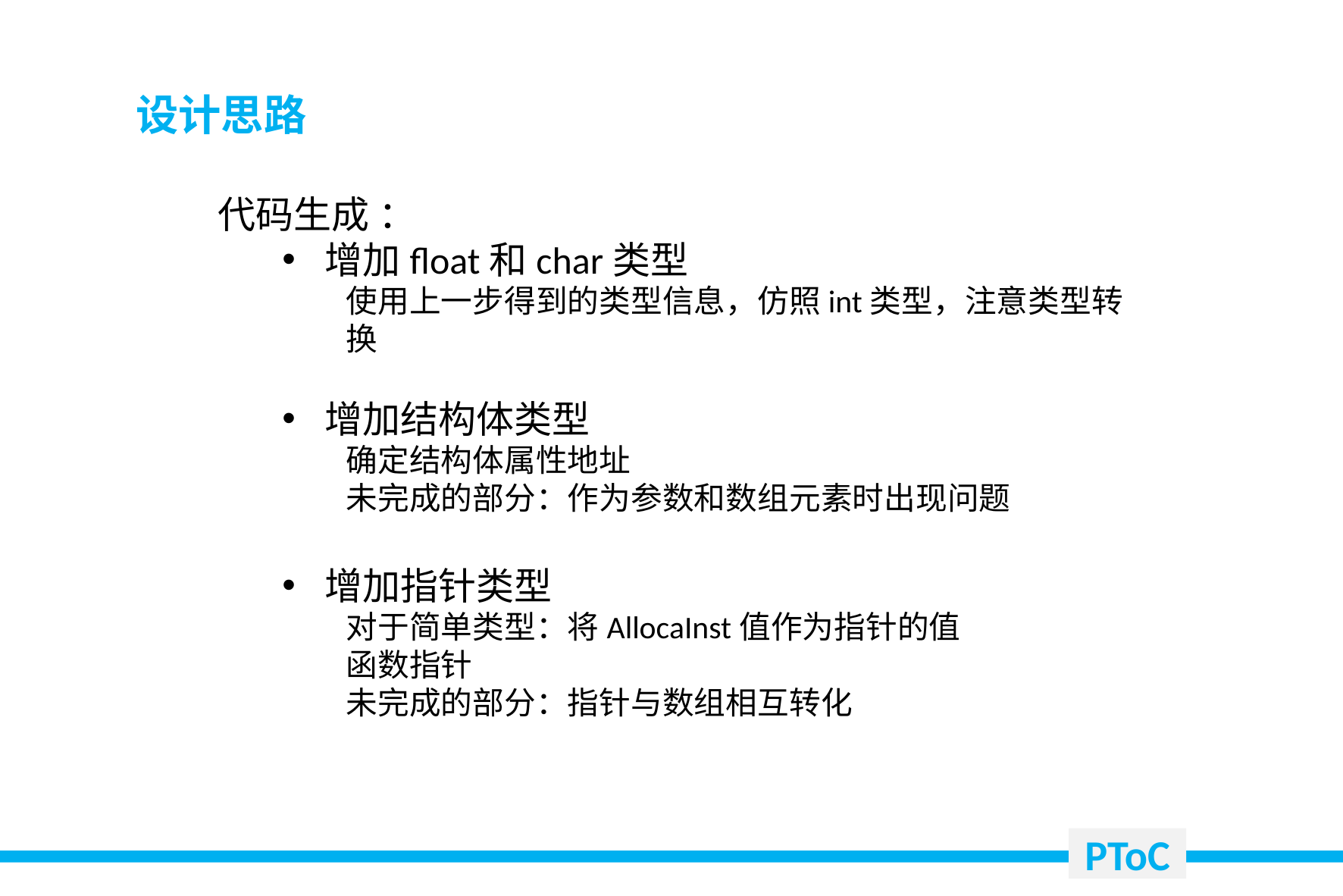

设计思路
代码生成 ：
增加float和char类型
使用上一步得到的类型信息，仿照int类型，注意类型转换

增加结构体类型
确定结构体属性地址
未完成的部分：作为参数和数组元素时出现问题

增加指针类型
对于简单类型：将AllocaInst值作为指针的值
函数指针
未完成的部分：指针与数组相互转化

PToC